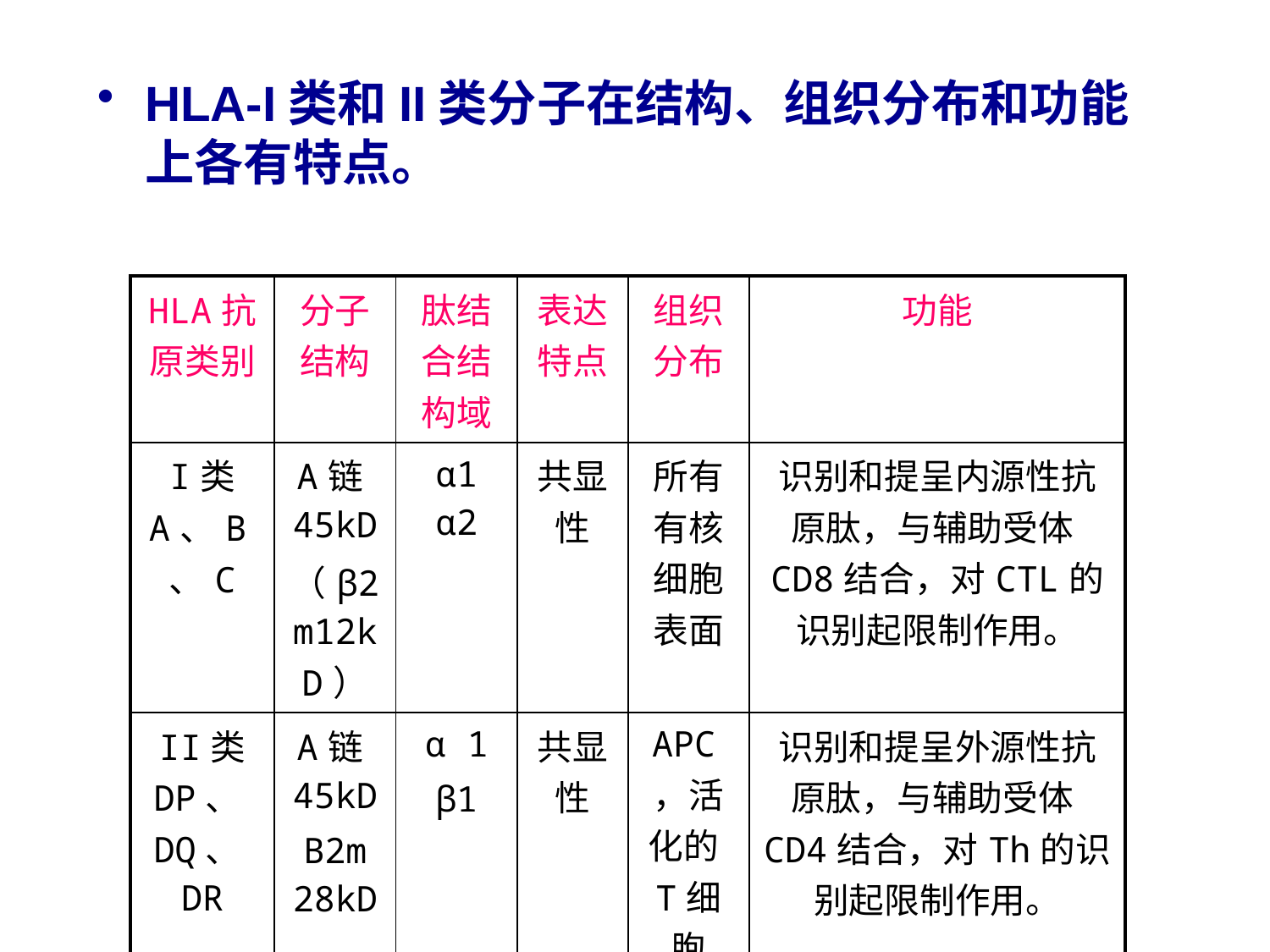

HLA-I类和II类分子在结构、组织分布和功能上各有特点。
| HLA抗原类别 | 分子结构 | 肽结合结构域 | 表达特点 | 组织分布 | 功能 |
| --- | --- | --- | --- | --- | --- |
| I类 A、B、C | Α链45kD （β2m12kD） | α1 α2 | 共显性 | 所有有核细胞表面 | 识别和提呈内源性抗原肽，与辅助受体CD8结合，对CTL的识别起限制作用。 |
| II类 DP、DQ、DR | Α链45kD Β2m 28kD | α 1 β1 | 共显性 | APC，活化的T细胞 | 识别和提呈外源性抗原肽，与辅助受体CD4结合，对Th的识别起限制作用。 |